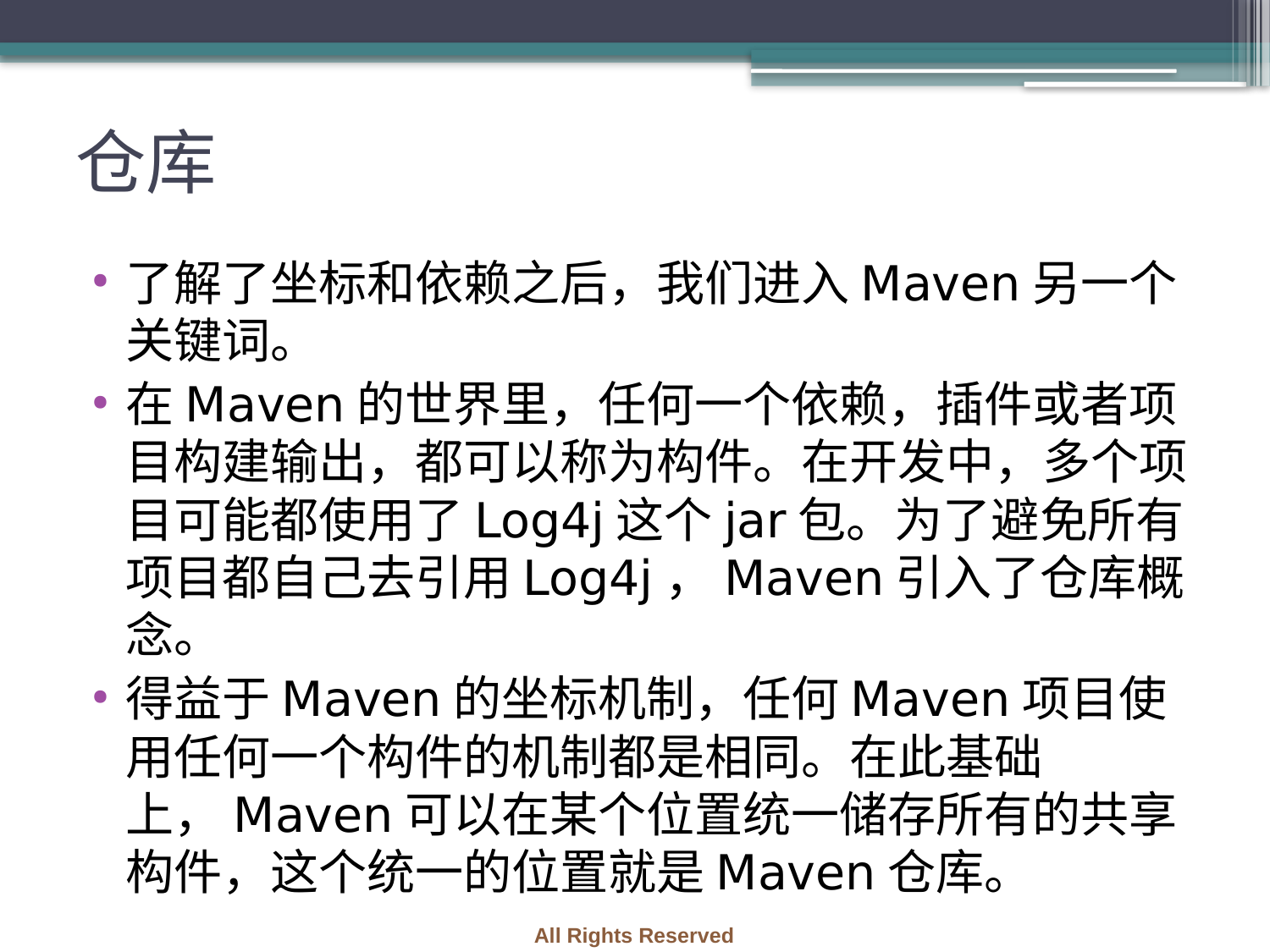

# 仓库
了解了坐标和依赖之后，我们进入Maven另一个关键词。
在Maven的世界里，任何一个依赖，插件或者项目构建输出，都可以称为构件。在开发中，多个项目可能都使用了Log4j这个jar包。为了避免所有项目都自己去引用Log4j，Maven引入了仓库概念。
得益于Maven的坐标机制，任何Maven项目使用任何一个构件的机制都是相同。在此基础上，Maven可以在某个位置统一储存所有的共享构件，这个统一的位置就是Maven仓库。